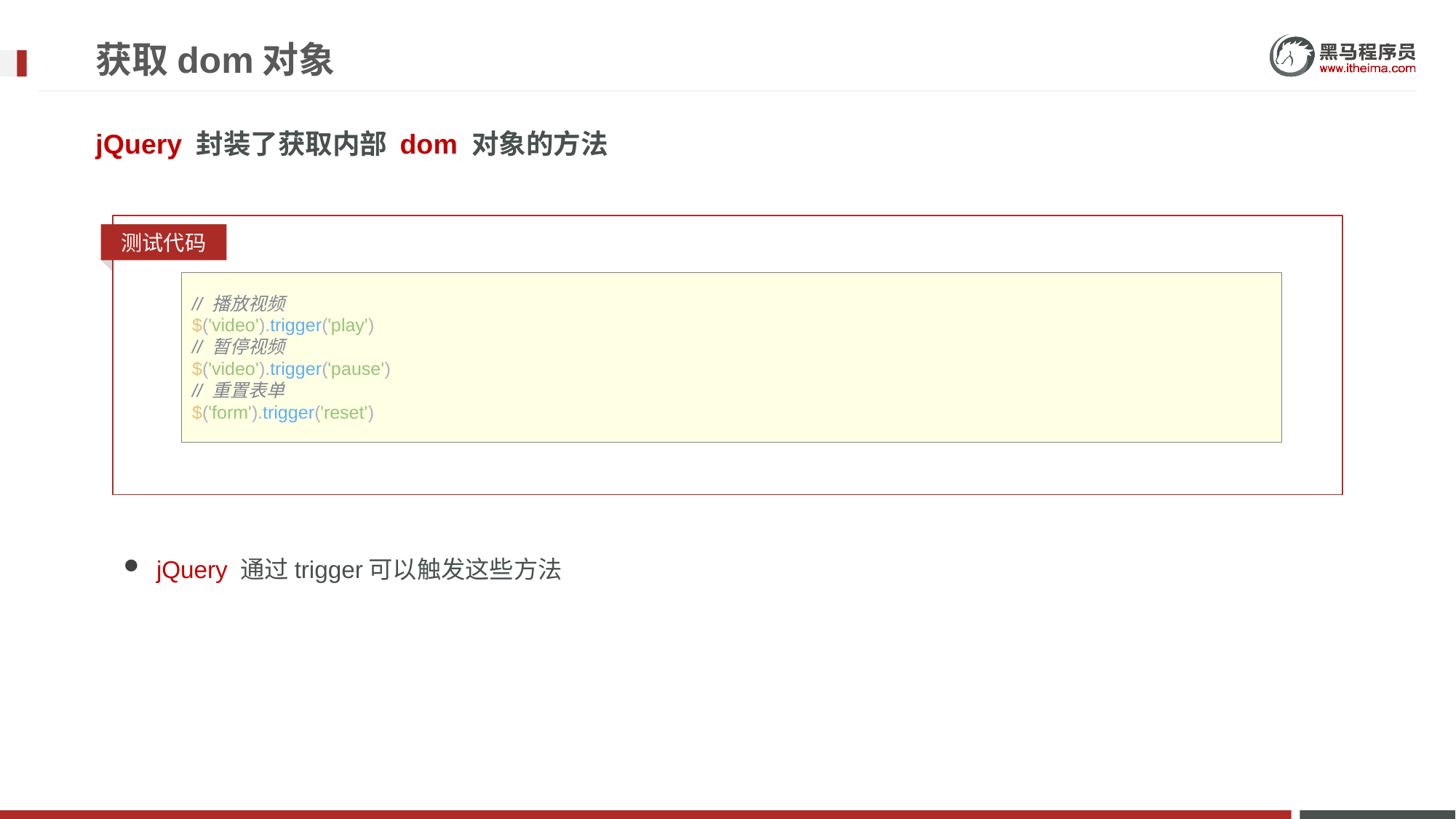

# 获取dom对象
jQuery 封装了获取内部 dom 对象的方法

测试代码

      // 播放视频
      $('video').trigger('play')
      // 暂停视频
      $('video').trigger('pause')
      // 重置表单
      $('form').trigger('reset')
jQuery 通过trigger可以触发这些方法